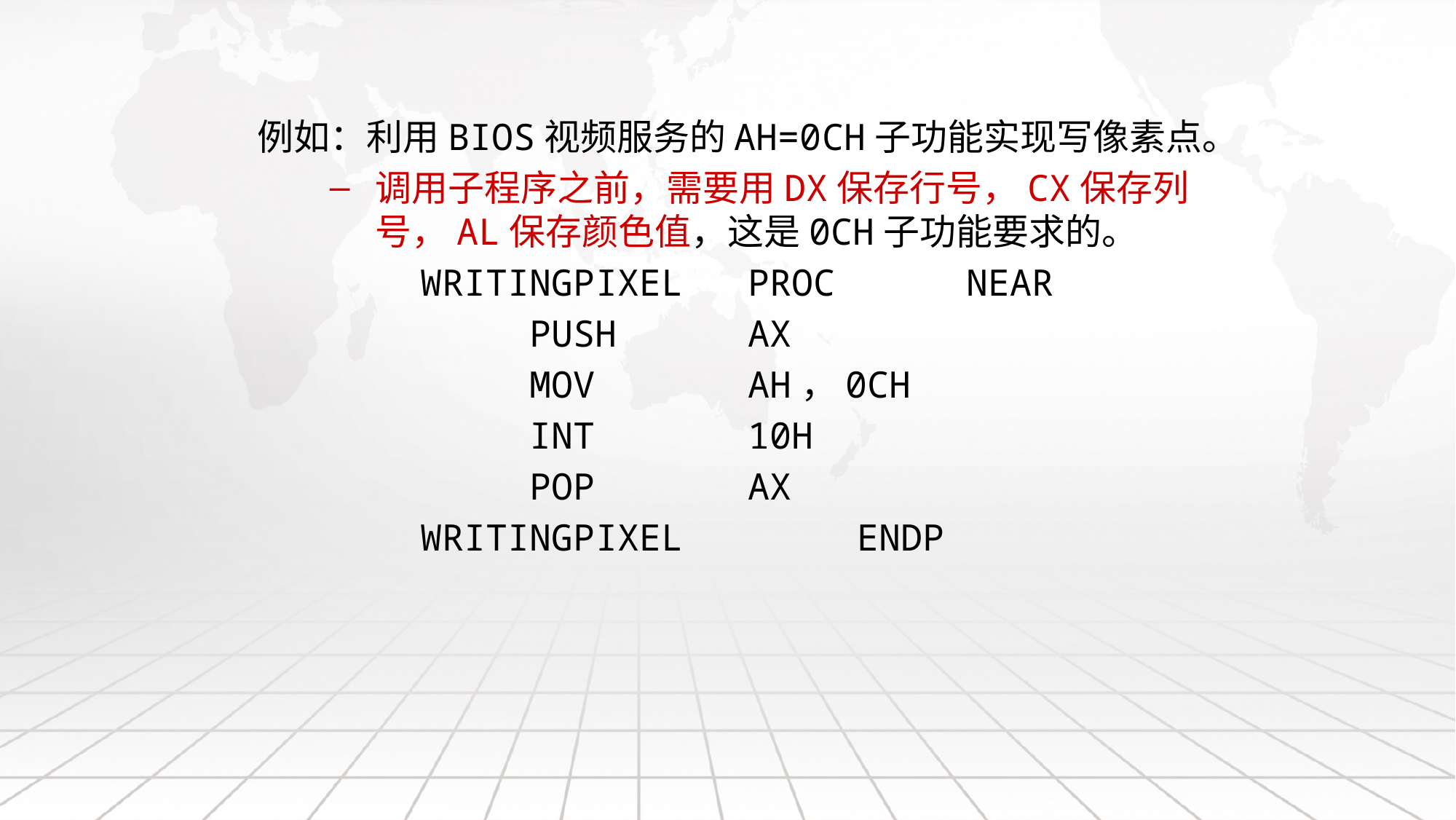

例如：利用BIOS视频服务的AH=0CH子功能实现写像素点。
调用子程序之前，需要用DX保存行号，CX保存列号，AL保存颜色值，这是0CH子功能要求的。
		WRITINGPIXEL 	PROC		NEAR
			PUSH		AX
		     MOV		AH，0CH
			INT		10H
			POP		AX
		WRITINGPIXEL		ENDP